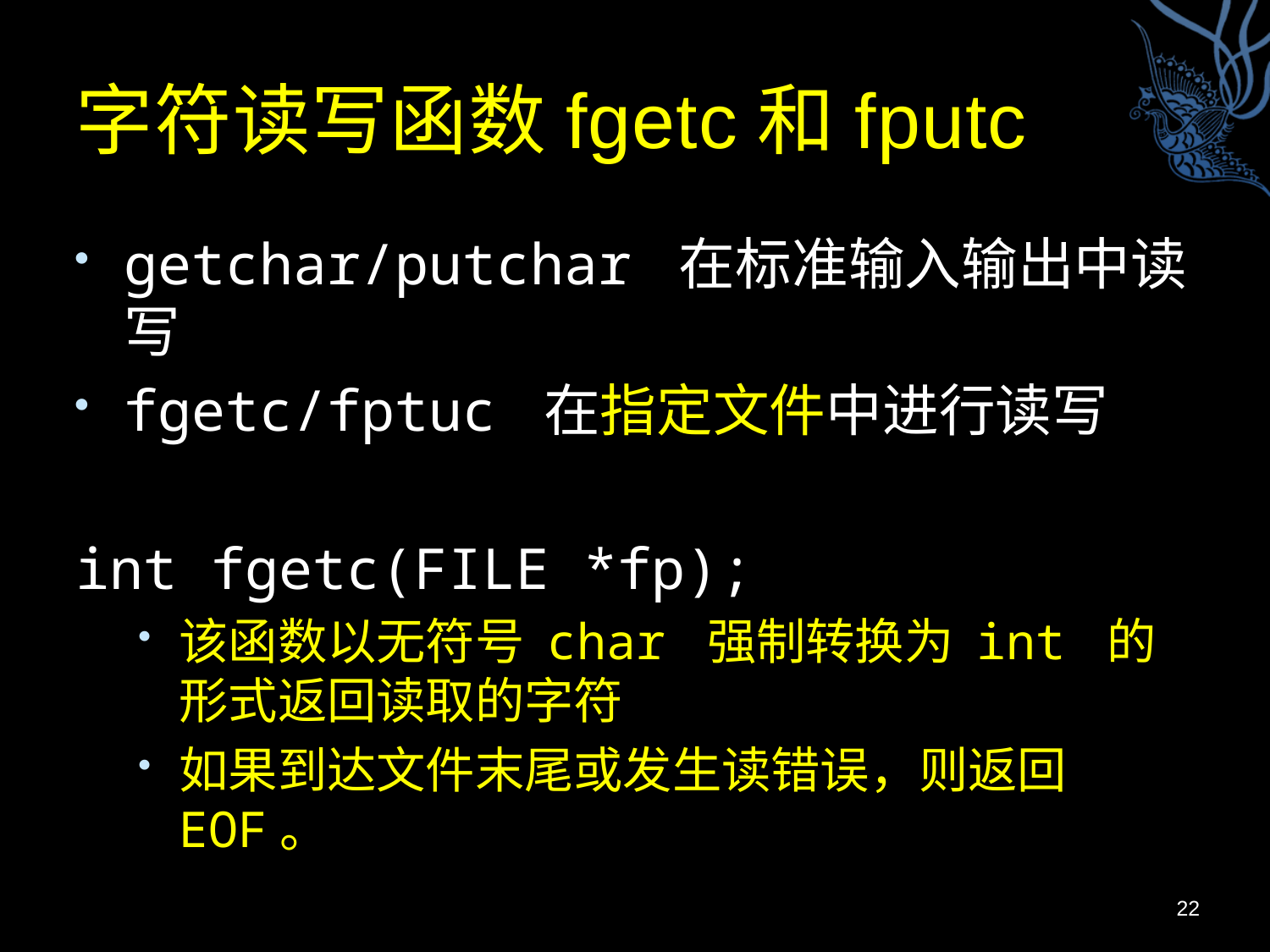

# 字符读写函数fgetc和fputc
getchar/putchar 在标准输入输出中读写
fgetc/fptuc 在指定文件中进行读写

int fgetc(FILE *fp);
该函数以无符号 char 强制转换为 int 的形式返回读取的字符
如果到达文件末尾或发生读错误，则返回 EOF。

22